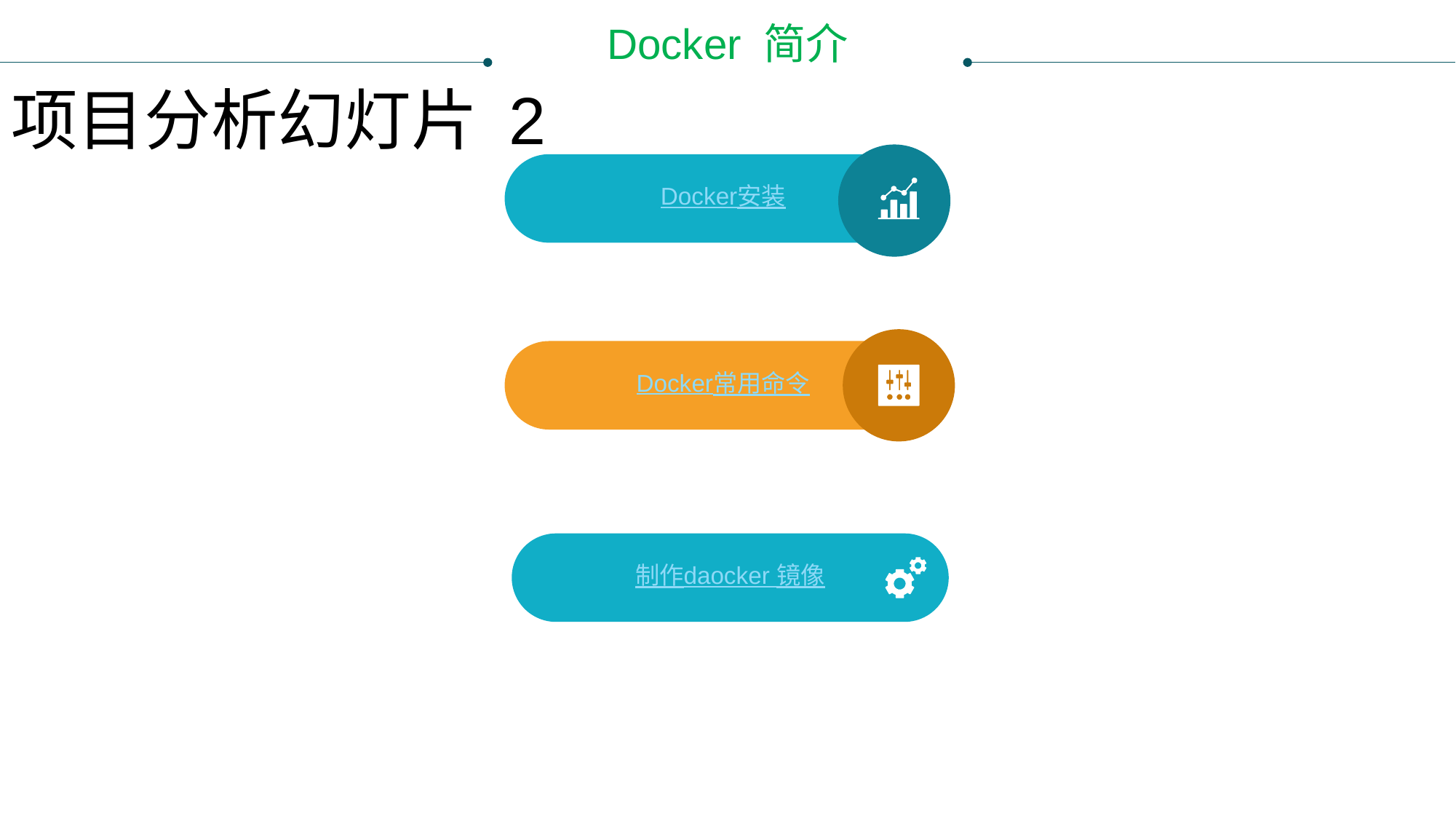

Docker 简介
项目分析幻灯片 2

Docker安装

Docker常用命令

制作daocker 镜像